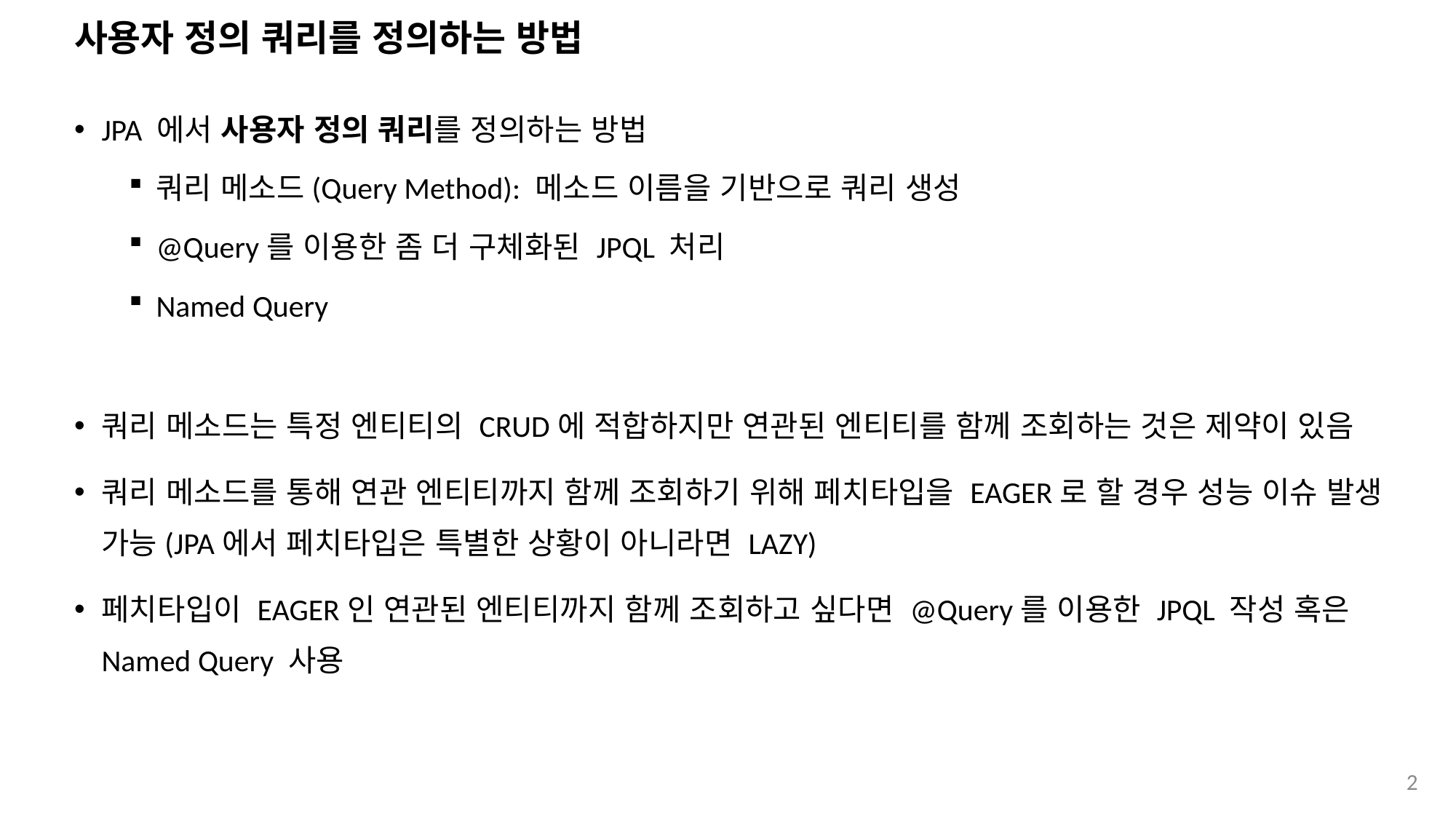

# 사용자 정의 쿼리를 정의하는 방법
JPA 에서 사용자 정의 쿼리를 정의하는 방법
쿼리 메소드(Query Method): 메소드 이름을 기반으로 쿼리 생성
@Query를 이용한 좀 더 구체화된 JPQL 처리
Named Query

쿼리 메소드는 특정 엔티티의 CRUD에 적합하지만 연관된 엔티티를 함께 조회하는 것은 제약이 있음
쿼리 메소드를 통해 연관 엔티티까지 함께 조회하기 위해 페치타입을 EAGER로 할 경우 성능 이슈 발생 가능(JPA에서 페치타입은 특별한 상황이 아니라면 LAZY)
페치타입이 EAGER인 연관된 엔티티까지 함께 조회하고 싶다면 @Query를 이용한 JPQL 작성 혹은 Named Query 사용

2